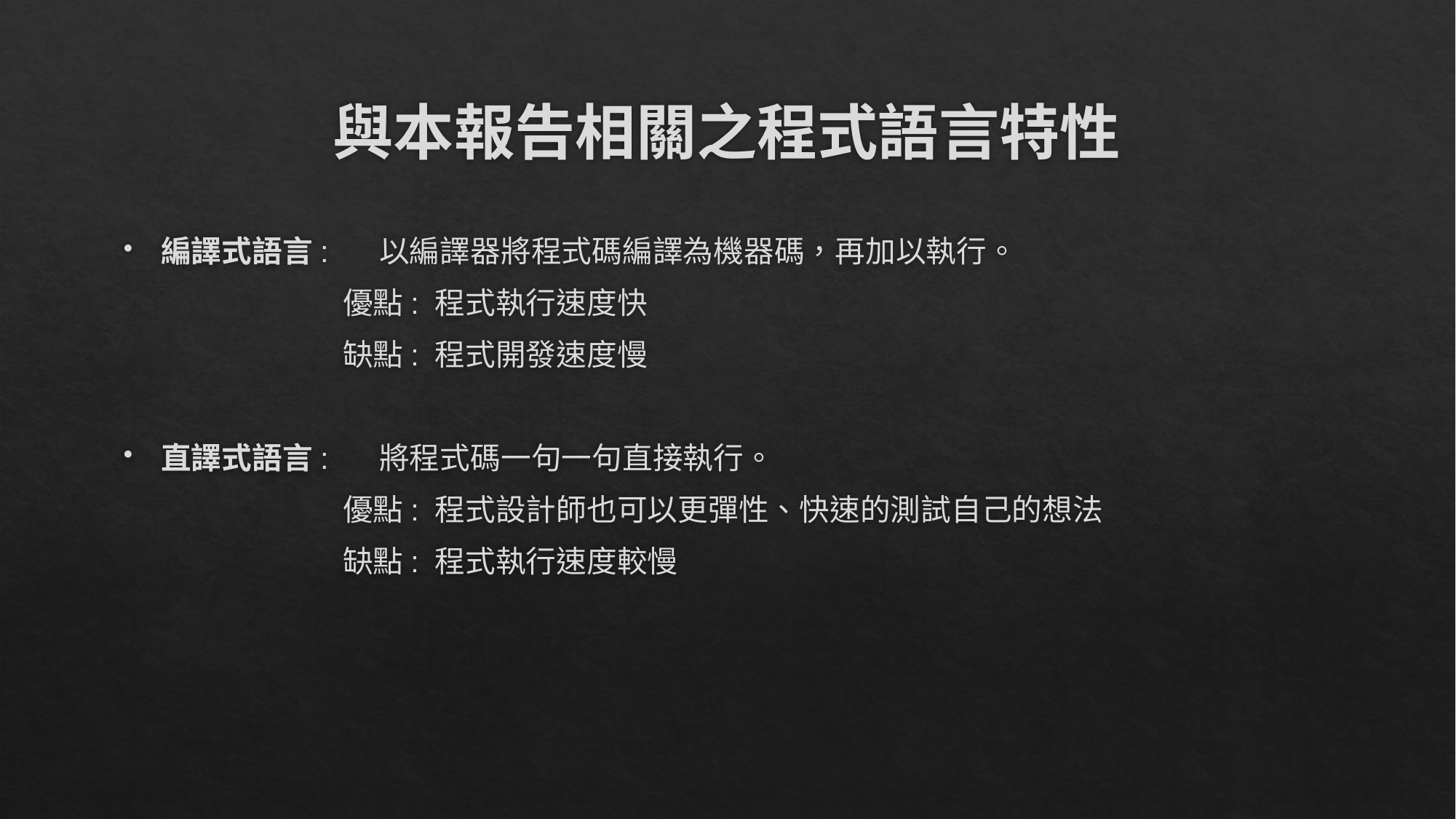

# 與本報告相關之程式語言特性
編譯式語言:	以編譯器將程式碼編譯為機器碼，再加以執行。
		優點: 程式執行速度快
		缺點: 程式開發速度慢

直譯式語言:	將程式碼一句一句直接執行。
		優點: 程式設計師也可以更彈性、快速的測試自己的想法
		缺點: 程式執行速度較慢